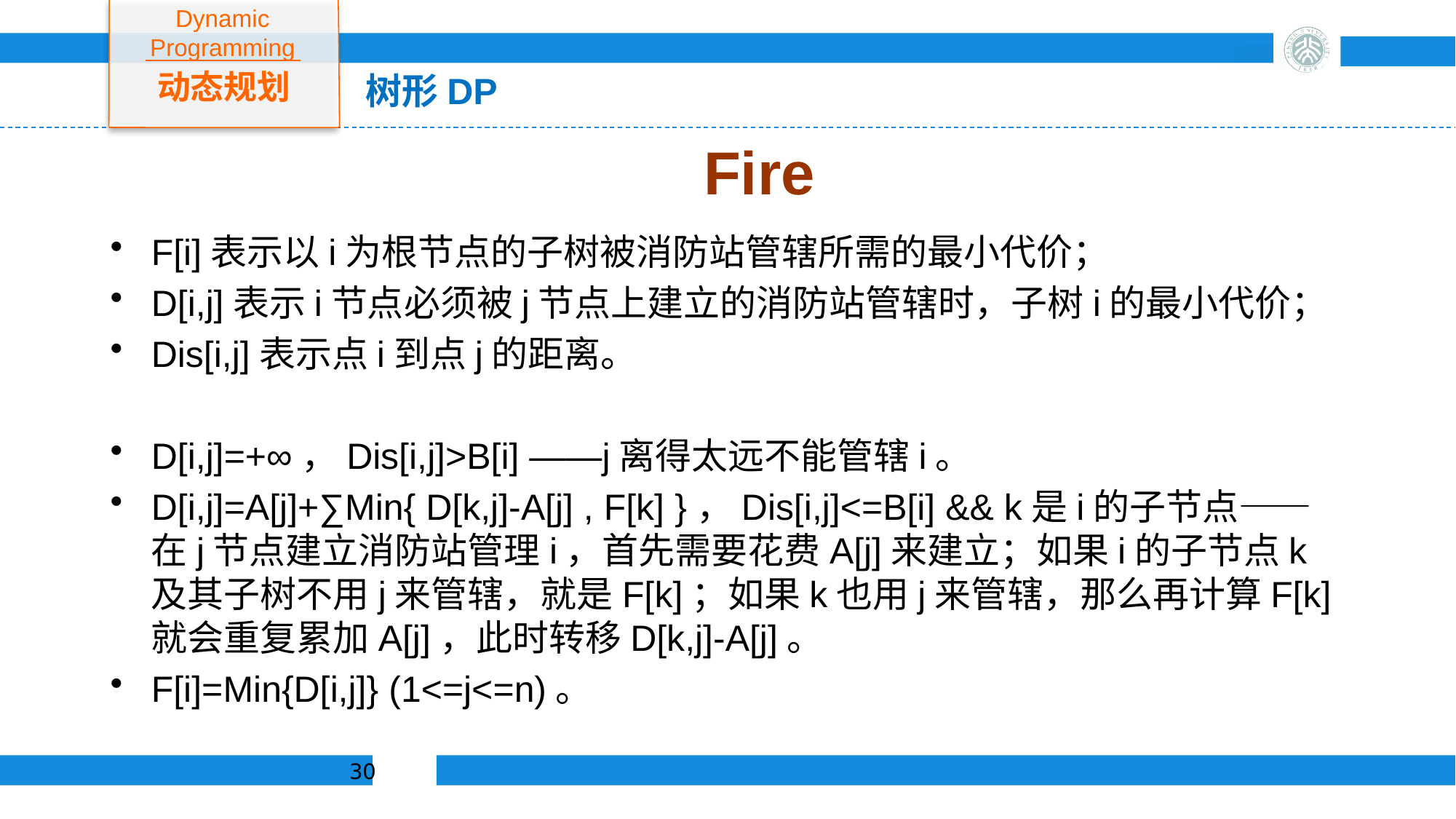

Dynamic Programming
动态规划
树形DP
# Fire
F[i]表示以i为根节点的子树被消防站管辖所需的最小代价；
D[i,j]表示i节点必须被j节点上建立的消防站管辖时，子树i的最小代价；
Dis[i,j]表示点i到点j的距离。

D[i,j]=+∞，Dis[i,j]>B[i] ——j离得太远不能管辖i。
D[i,j]=A[j]+∑Min{ D[k,j]-A[j] , F[k] }，Dis[i,j]<=B[i] && k是i的子节点——在j节点建立消防站管理i，首先需要花费A[j]来建立；如果i的子节点k及其子树不用j来管辖，就是F[k]；如果k也用j来管辖，那么再计算F[k]就会重复累加A[j]，此时转移D[k,j]-A[j]。
F[i]=Min{D[i,j]} (1<=j<=n)。